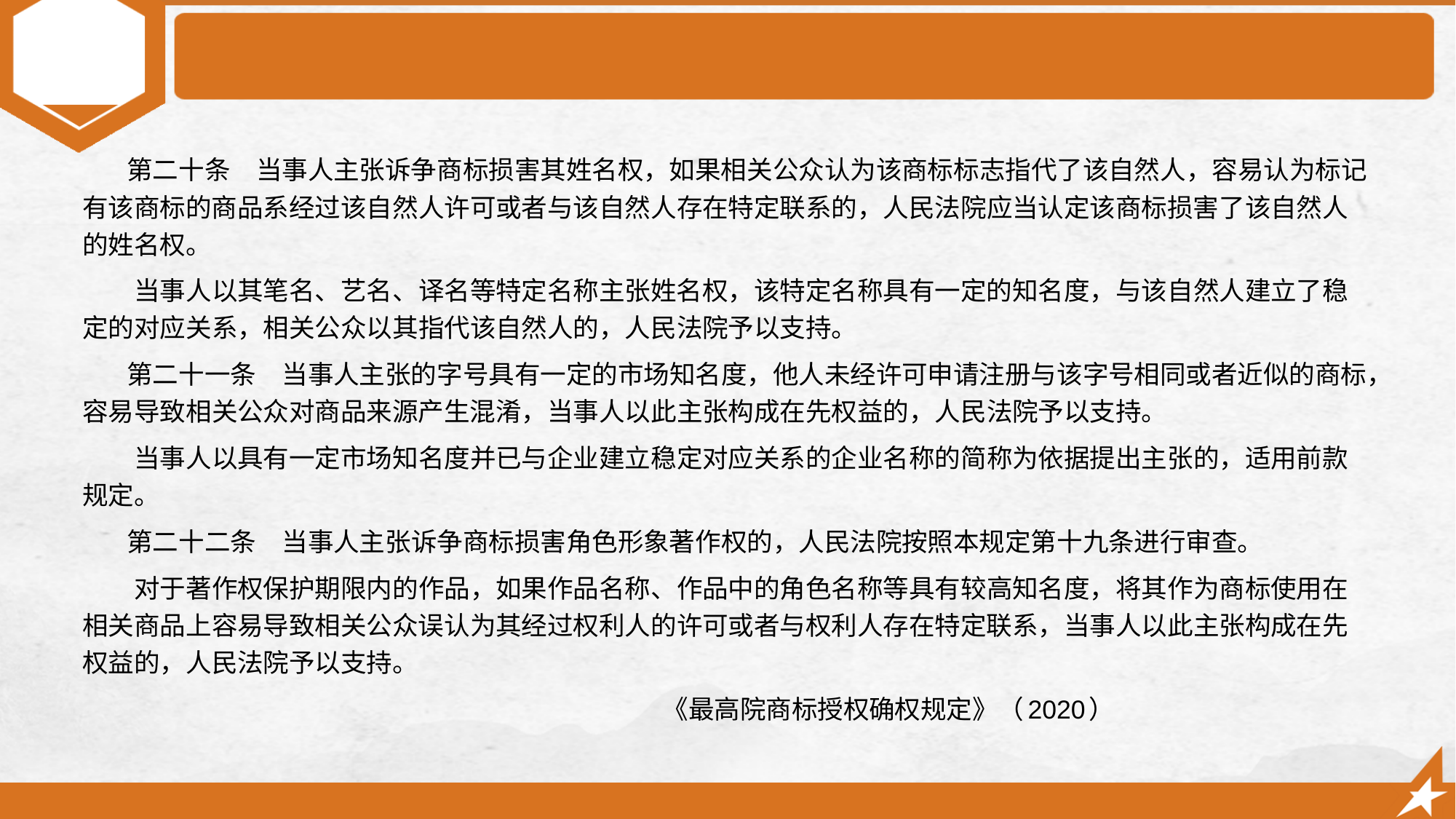

第二十条　当事人主张诉争商标损害其姓名权，如果相关公众认为该商标标志指代了该自然人，容易认为标记有该商标的商品系经过该自然人许可或者与该自然人存在特定联系的，人民法院应当认定该商标损害了该自然人的姓名权。
　　当事人以其笔名、艺名、译名等特定名称主张姓名权，该特定名称具有一定的知名度，与该自然人建立了稳定的对应关系，相关公众以其指代该自然人的，人民法院予以支持。
       第二十一条　当事人主张的字号具有一定的市场知名度，他人未经许可申请注册与该字号相同或者近似的商标，容易导致相关公众对商品来源产生混淆，当事人以此主张构成在先权益的，人民法院予以支持。
　　当事人以具有一定市场知名度并已与企业建立稳定对应关系的企业名称的简称为依据提出主张的，适用前款规定。
       第二十二条　当事人主张诉争商标损害角色形象著作权的，人民法院按照本规定第十九条进行审查。
　　对于著作权保护期限内的作品，如果作品名称、作品中的角色名称等具有较高知名度，将其作为商标使用在相关商品上容易导致相关公众误认为其经过权利人的许可或者与权利人存在特定联系，当事人以此主张构成在先权益的，人民法院予以支持。
                                                                                                   《最高院商标授权确权规定》（2020）